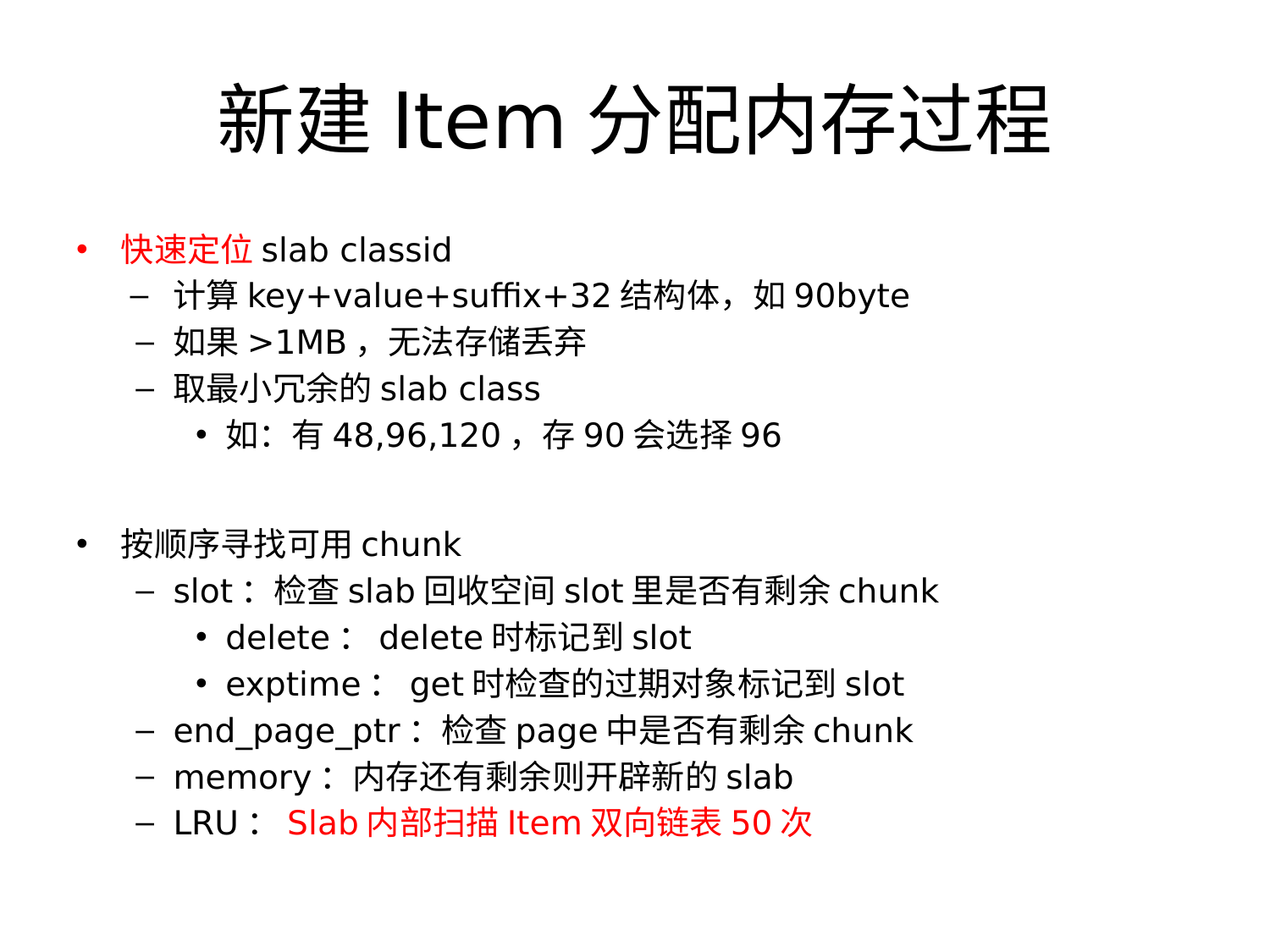

# 新建Item分配内存过程
快速定位slab classid
计算key+value+suffix+32结构体，如90byte
如果>1MB，无法存储丢弃
取最小冗余的slab class
如：有48,96,120，存90会选择96

按顺序寻找可用chunk
slot：检查slab回收空间slot里是否有剩余chunk
delete：delete时标记到slot
exptime：get时检查的过期对象标记到slot
end_page_ptr：检查page中是否有剩余chunk
memory：内存还有剩余则开辟新的slab
LRU：Slab内部扫描Item双向链表50次